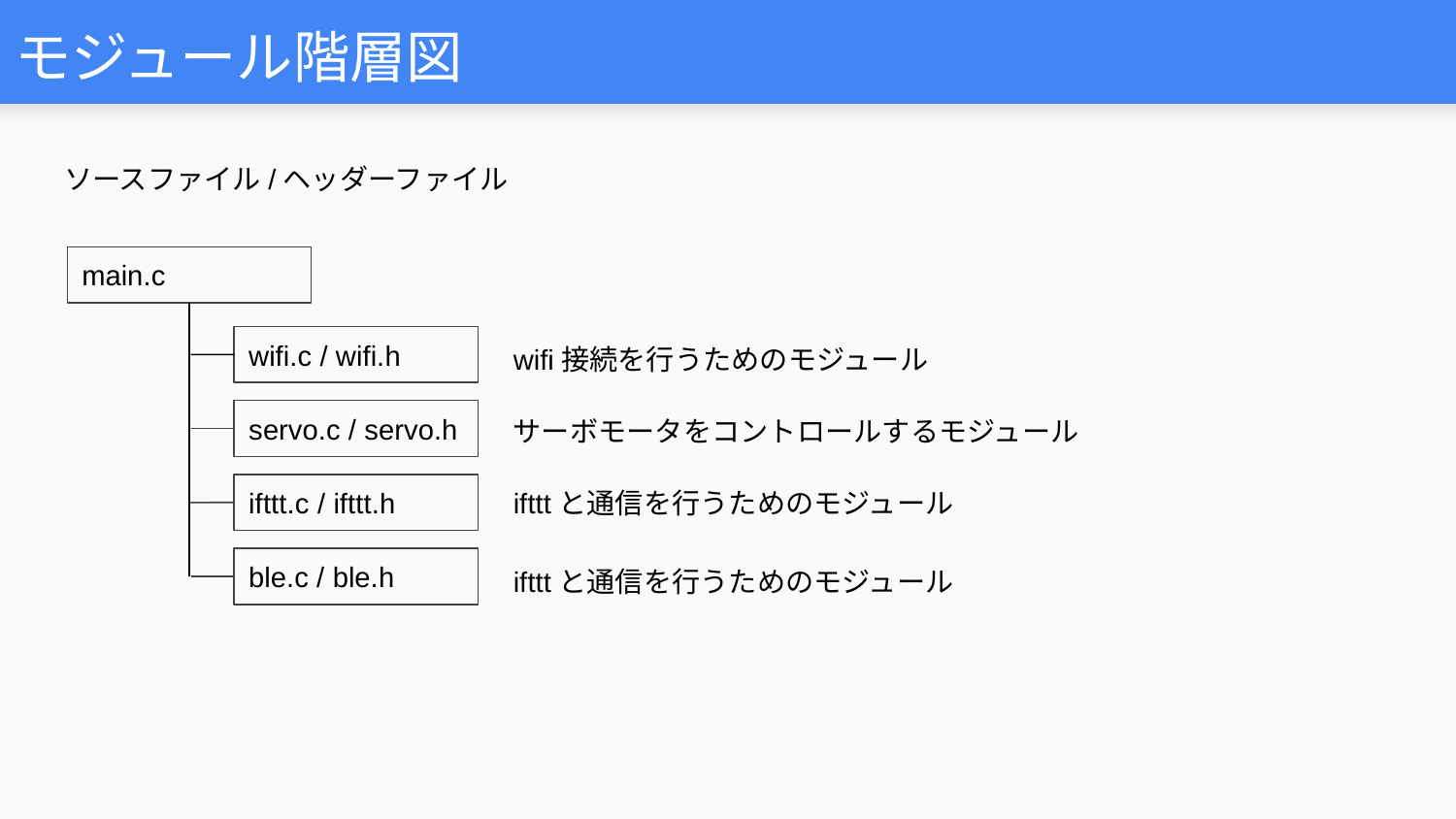

#
モジュール階層図
ソースファイル/ヘッダーファイル

main.c
wifi.c / wifi.h
wifi接続を行うためのモジュール
サーボモータをコントロールするモジュール
servo.c / servo.h
iftttと通信を行うためのモジュール
ifttt.c / ifttt.h
ble.c / ble.h
iftttと通信を行うためのモジュール